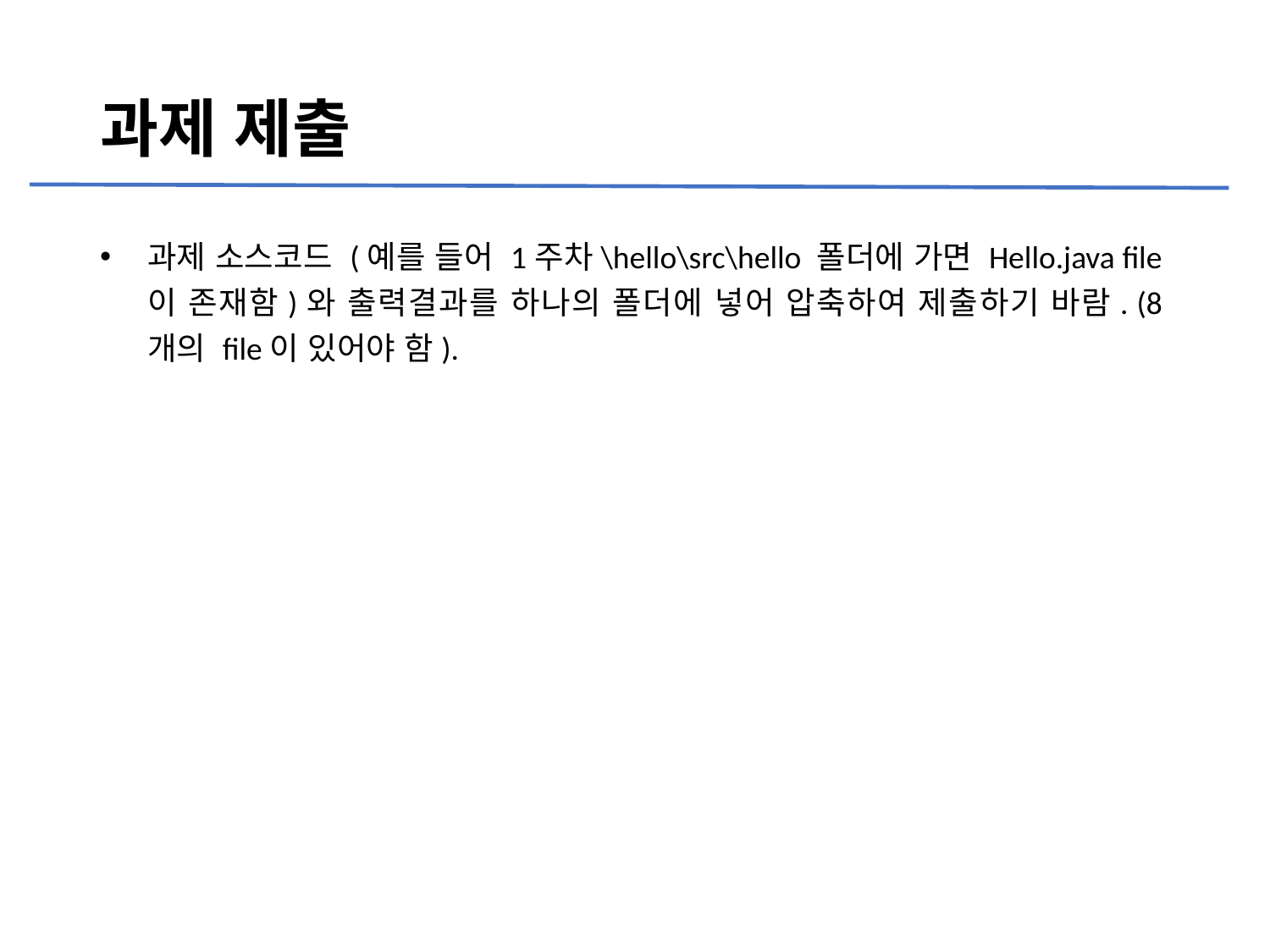

# 과제 제출
과제 소스코드 (예를 들어 1주차\hello\src\hello 폴더에 가면 Hello.java file이 존재함)와 출력결과를 하나의 폴더에 넣어 압축하여 제출하기 바람. (8개의 file이 있어야 함).